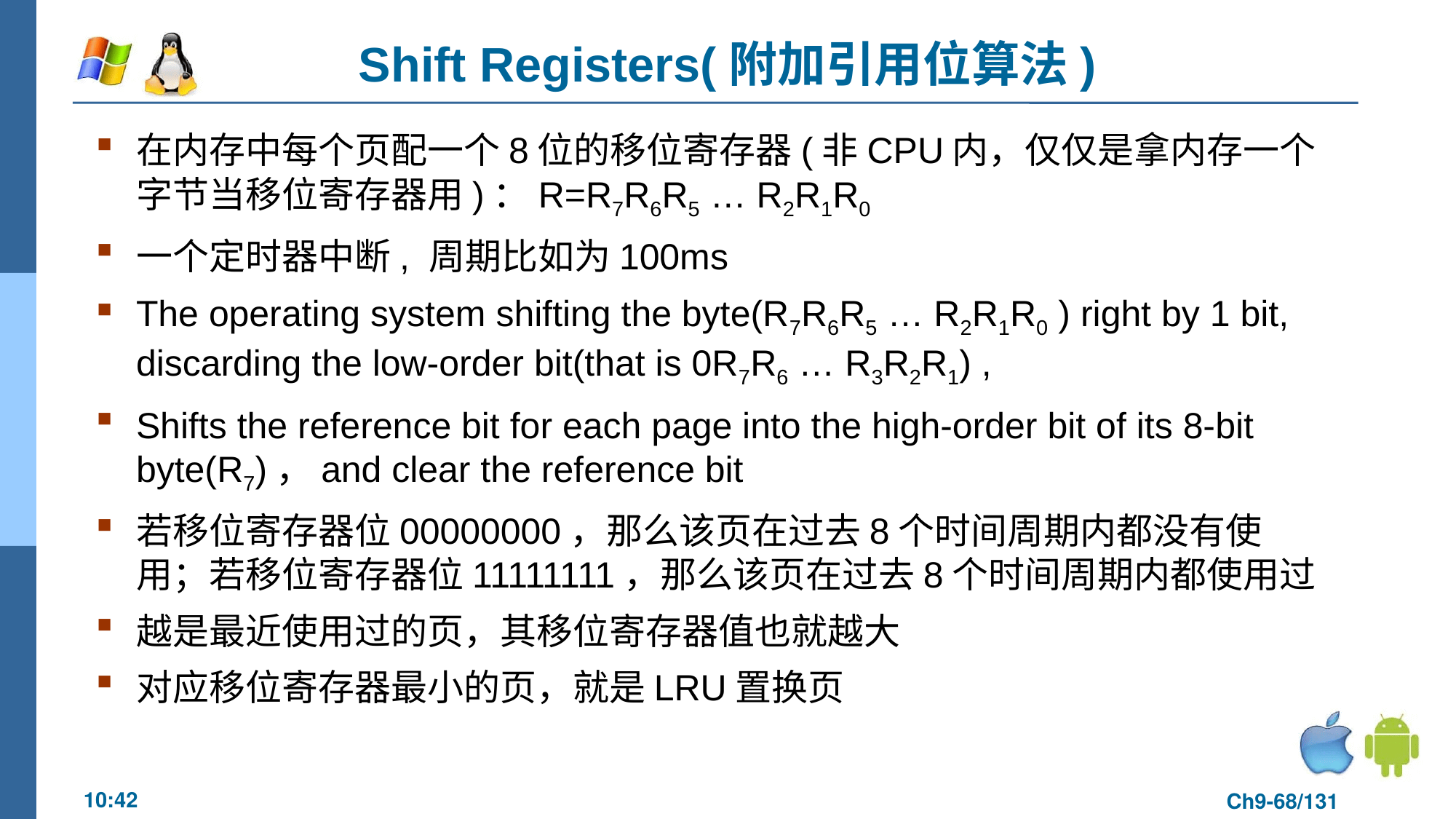

# Shift Registers(附加引用位算法)
在内存中每个页配一个8位的移位寄存器(非CPU内，仅仅是拿内存一个字节当移位寄存器用)：R=R7R6R5 … R2R1R0
一个定时器中断, 周期比如为100ms
The operating system shifting the byte(R7R6R5 … R2R1R0 ) right by 1 bit, discarding the low-order bit(that is 0R7R6 … R3R2R1) ,
Shifts the reference bit for each page into the high-order bit of its 8-bit byte(R7)，and clear the reference bit
若移位寄存器位00000000，那么该页在过去8个时间周期内都没有使用；若移位寄存器位11111111，那么该页在过去8个时间周期内都使用过
越是最近使用过的页，其移位寄存器值也就越大
对应移位寄存器最小的页，就是LRU置换页